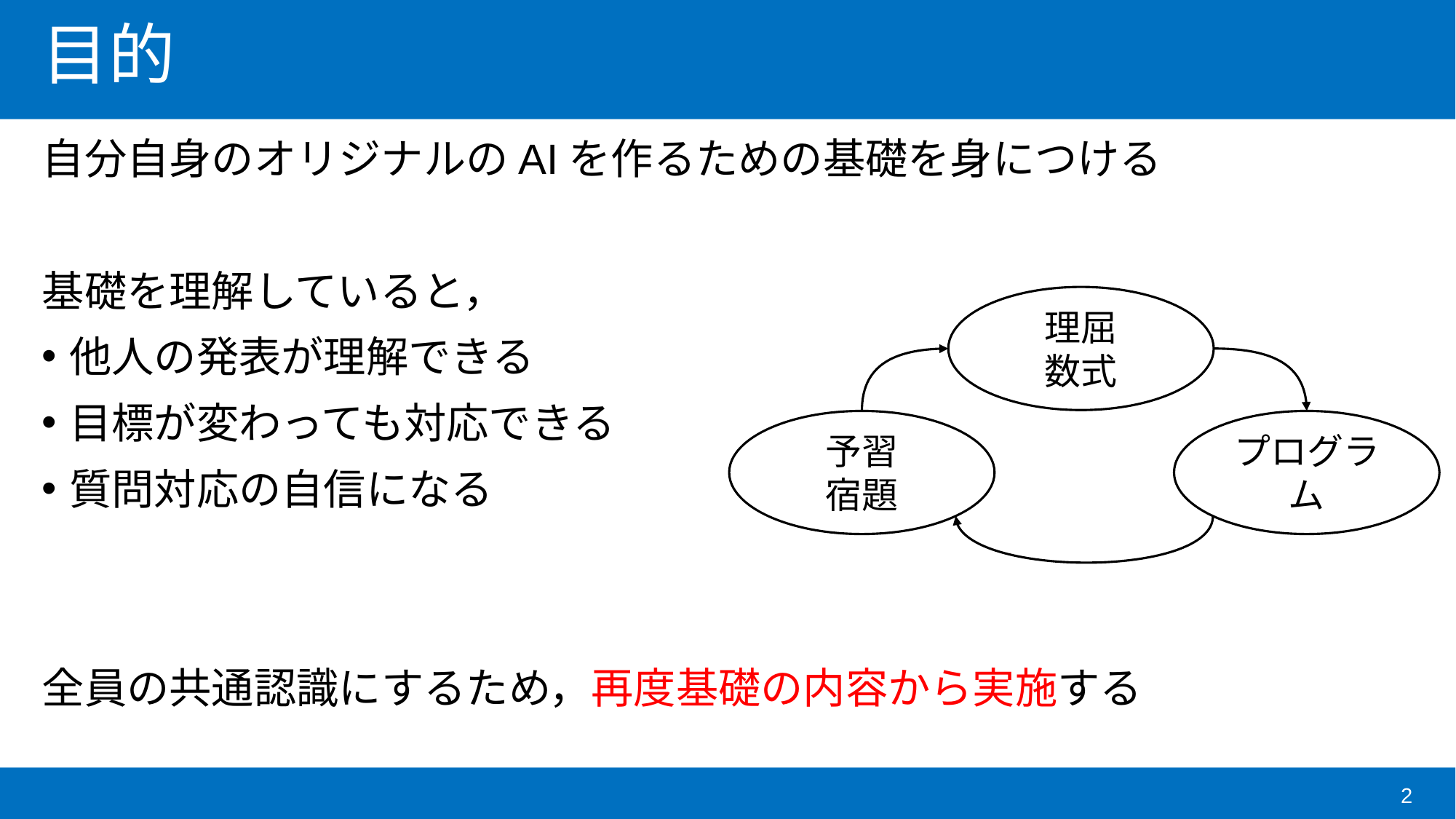

# 目的
自分自身のオリジナルのAIを作るための基礎を身につける

基礎を理解していると，
他人の発表が理解できる
目標が変わっても対応できる
質問対応の自信になる

全員の共通認識にするため，再度基礎の内容から実施する
理屈
数式
予習
宿題
プログラム
2